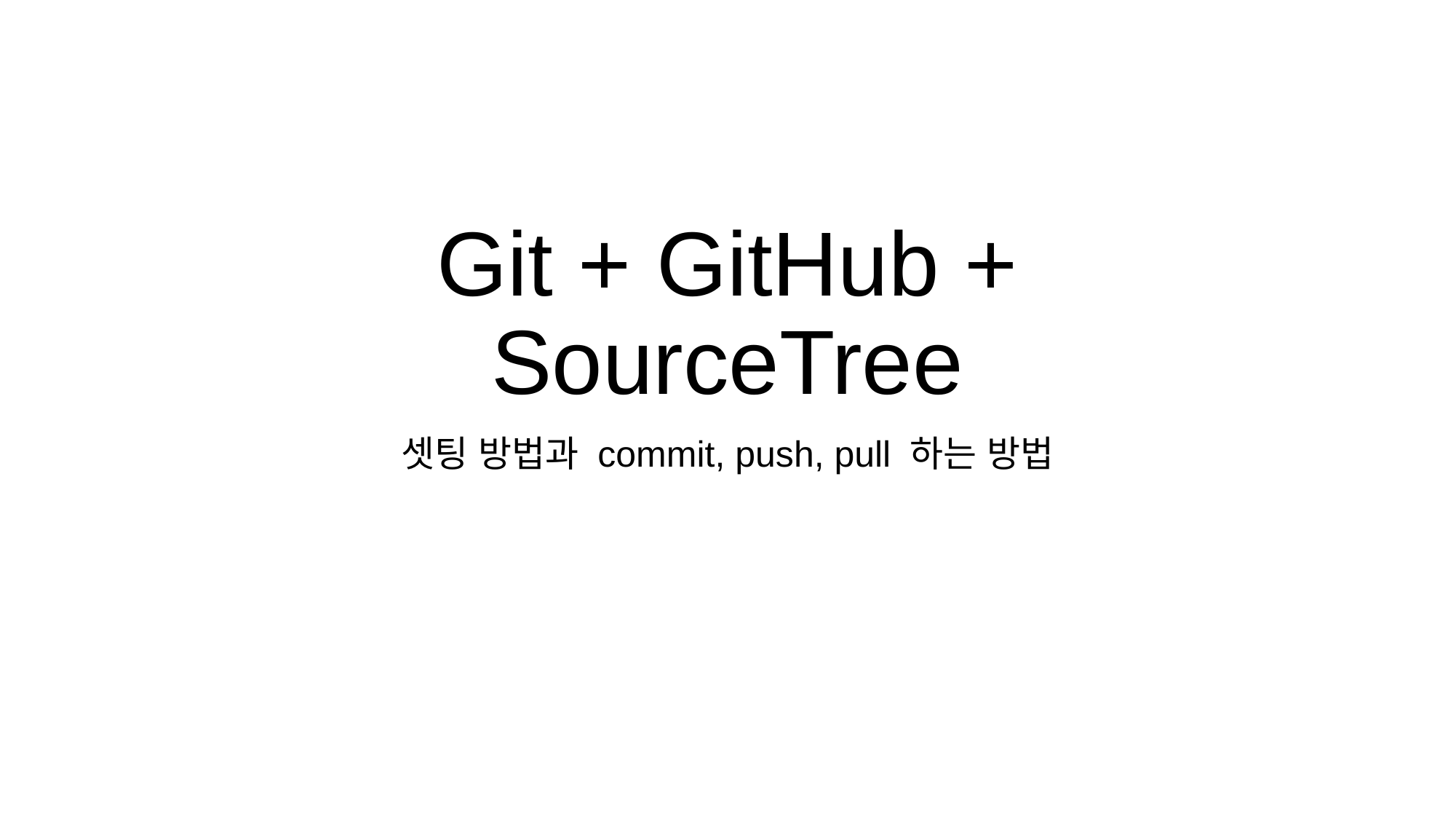

# Git + GitHub + SourceTree
셋팅 방법과 commit, push, pull 하는 방법